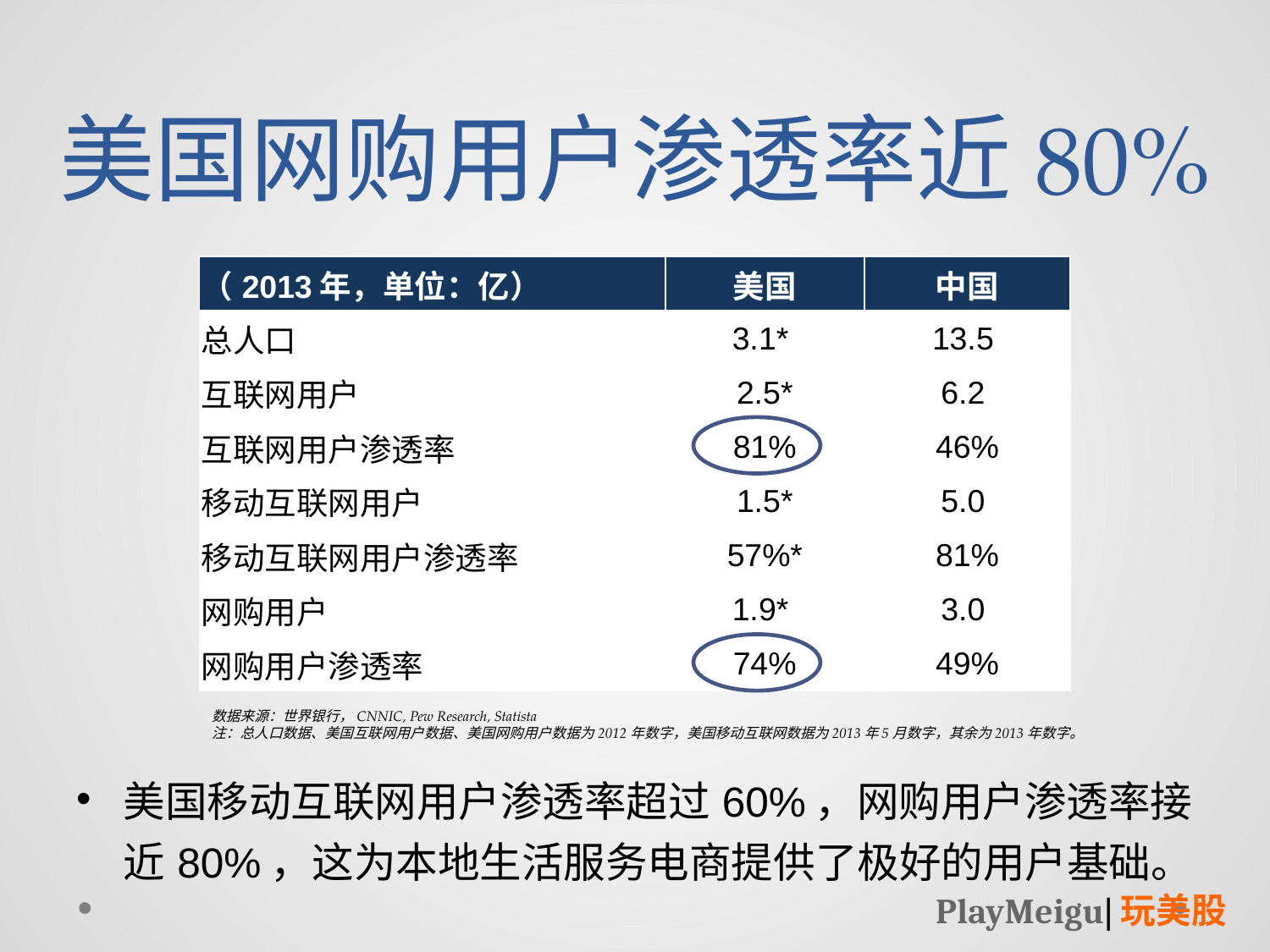

# 美国网购用户渗透率近80%
| （2013年，单位：亿） | 美国 | 中国 |
| --- | --- | --- |
| 总人口 | 3.1\* | 13.5 |
| 互联网用户 | 2.5\* | 6.2 |
| 互联网用户渗透率 | 81% | 46% |
| 移动互联网用户 | 1.5\* | 5.0 |
| 移动互联网用户渗透率 | 57%\* | 81% |
| 网购用户 | 1.9\* | 3.0 |
| 网购用户渗透率 | 74% | 49% |

数据来源：世界银行，CNNIC, Pew Research, Statista
注：总人口数据、美国互联网用户数据、美国网购用户数据为2012年数字，美国移动互联网数据为2013年5月数字，其余为2013年数字。
美国移动互联网用户渗透率超过60%，网购用户渗透率接近80%，这为本地生活服务电商提供了极好的用户基础。
PlayMeigu|玩美股